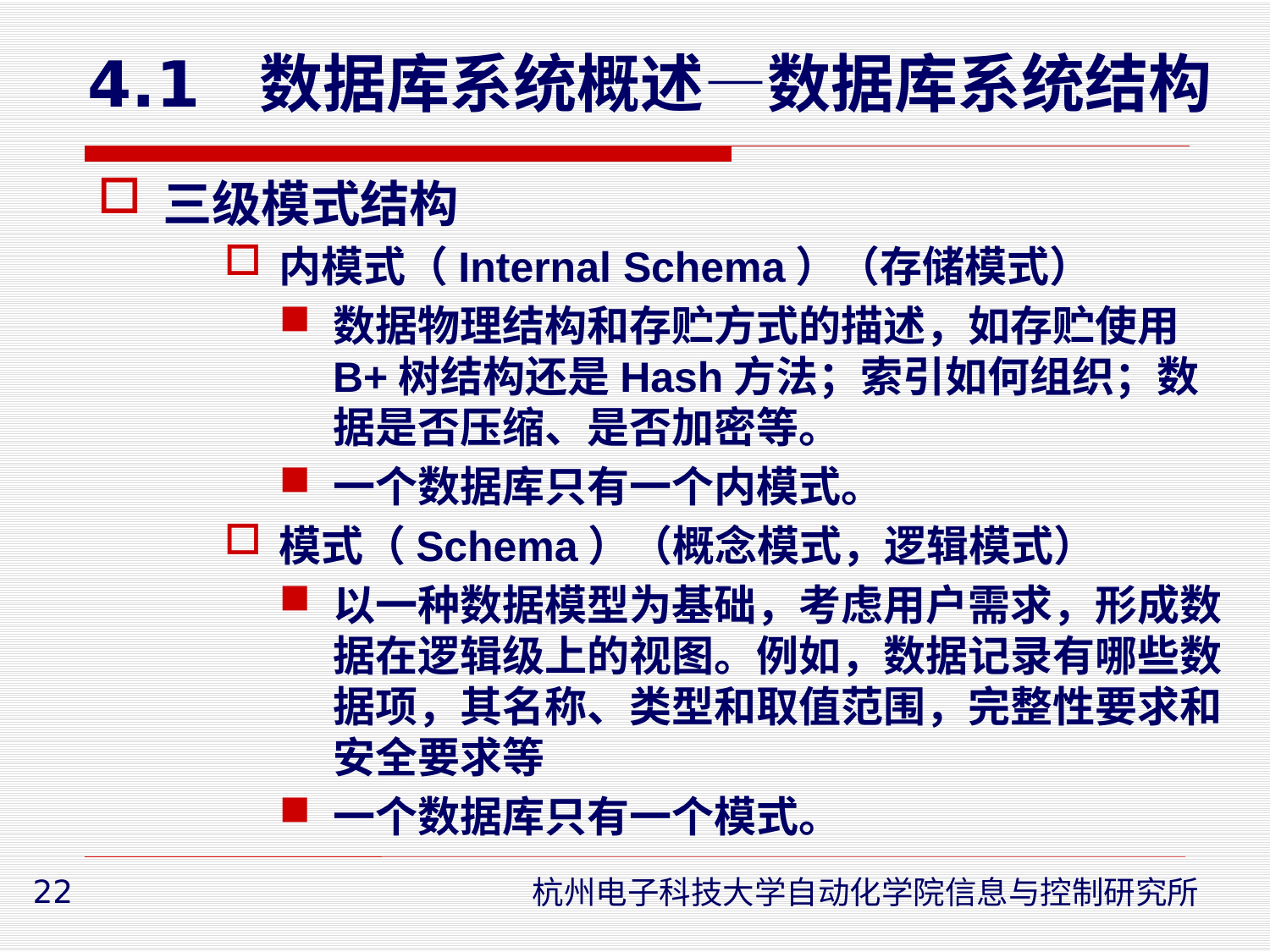

# 4.1  数据库系统概述—数据库系统结构
三级模式结构
内模式（Internal Schema）（存储模式）
数据物理结构和存贮方式的描述，如存贮使用B+树结构还是Hash方法；索引如何组织；数据是否压缩、是否加密等。
一个数据库只有一个内模式。
模式（Schema）（概念模式，逻辑模式）
以一种数据模型为基础，考虑用户需求，形成数据在逻辑级上的视图。例如，数据记录有哪些数据项，其名称、类型和取值范围，完整性要求和安全要求等
一个数据库只有一个模式。